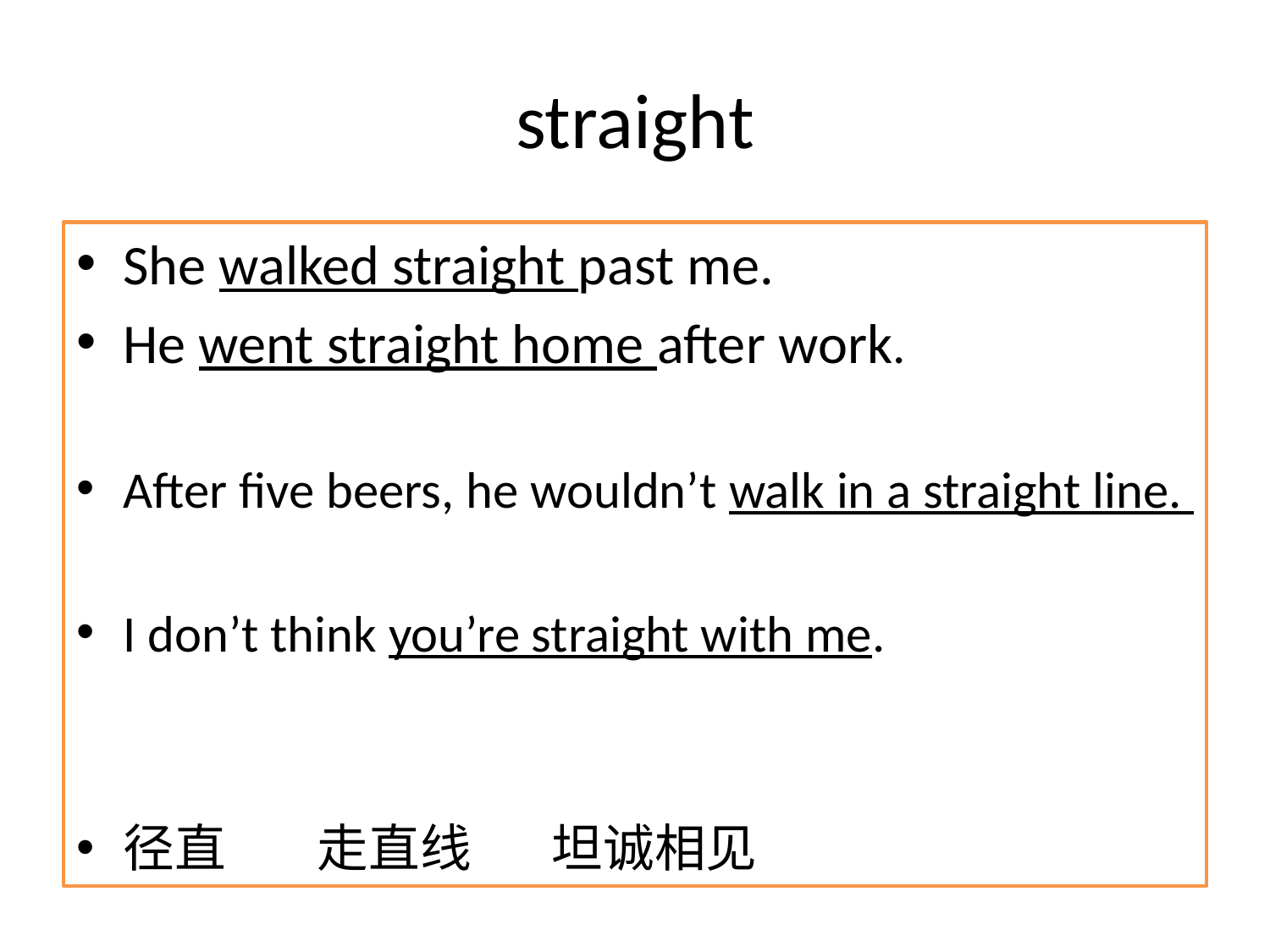

# straight
She walked straight past me.
He went straight home after work.

After five beers, he wouldn’t walk in a straight line.

I don’t think you’re straight with me.

径直        走直线       坦诚相见